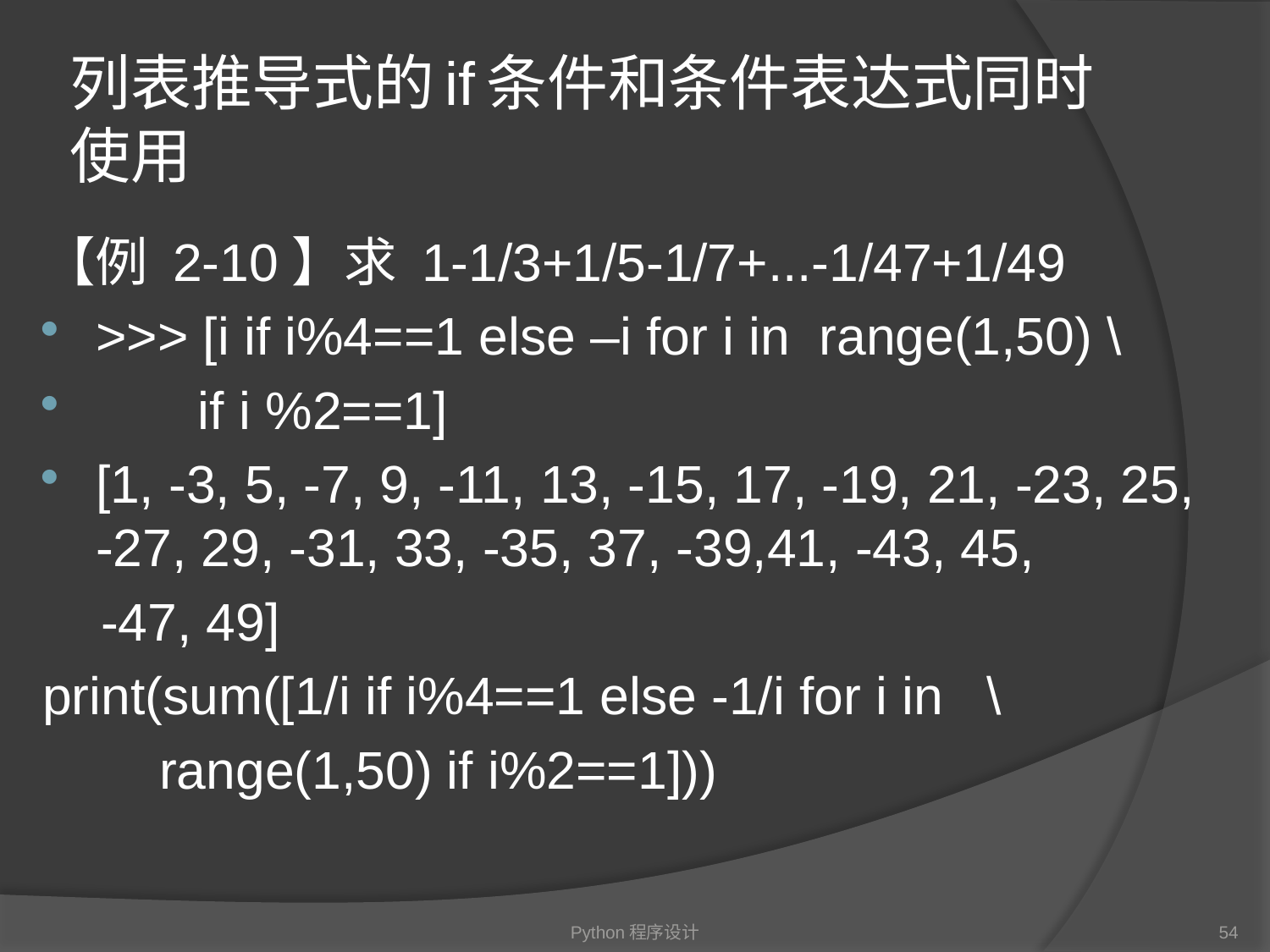

# 列表推导式的if条件和条件表达式同时使用
【例 2-10】求 1-1/3+1/5-1/7+...-1/47+1/49
>>> [i if i%4==1 else –i for i in  range(1,50) \
       if i %2==1]
[1, -3, 5, -7, 9, -11, 13, -15, 17, -19, 21, -23, 25, -27, 29, -31, 33, -35, 37, -39,41, -43, 45,
    -47, 49]
print(sum([1/i if i%4==1 else -1/i for i in   \
        range(1,50) if i%2==1]))

Python程序设计
54